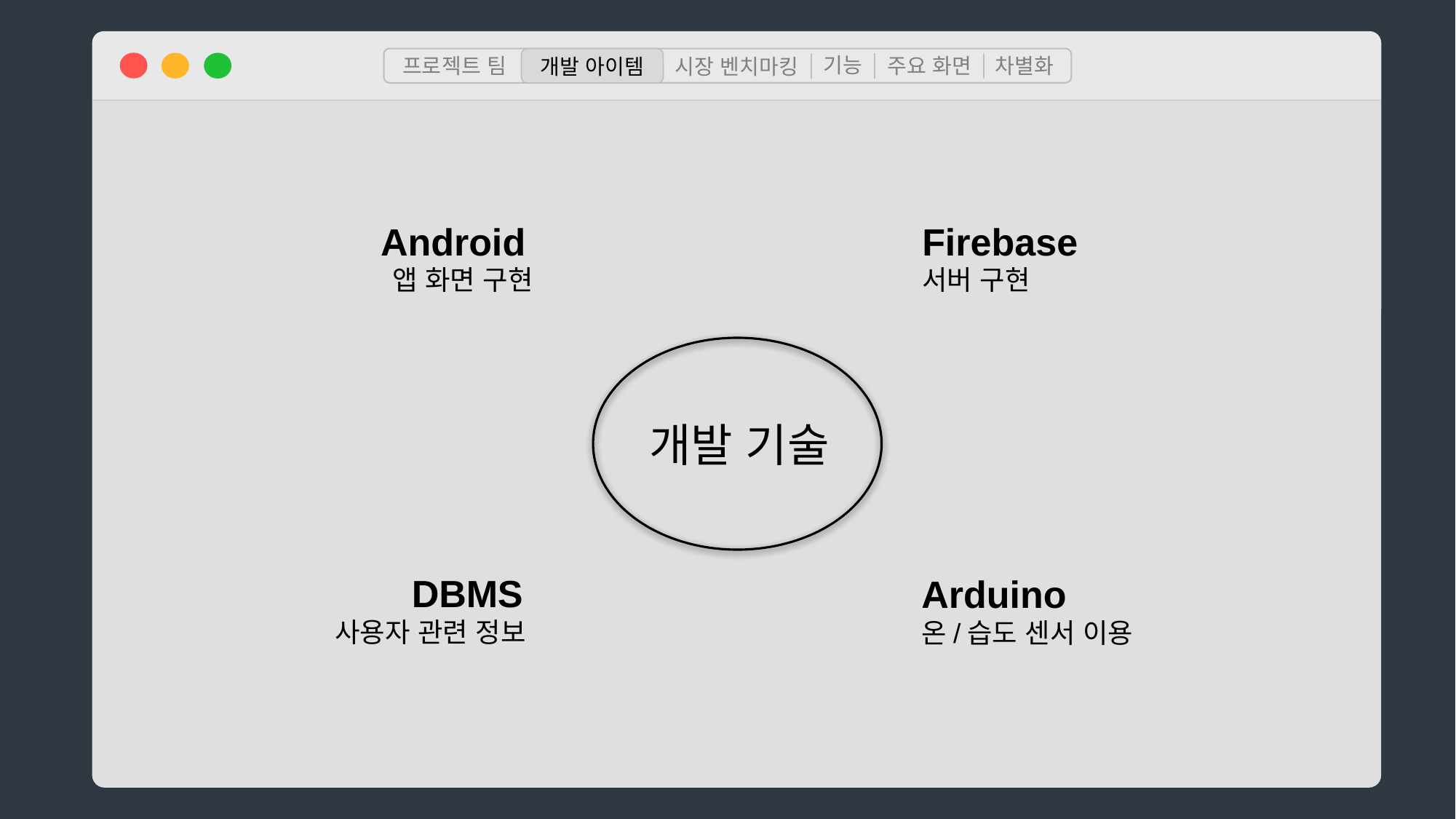

기능
차별화
주요 화면
프로젝트 팀

개발 아이템
시장 벤치마킹
 Android
앱 화면 구현
Firebase
서버 구현

 개발 기술
DBMS
사용자 관련 정보
Arduino
온/습도 센서 이용